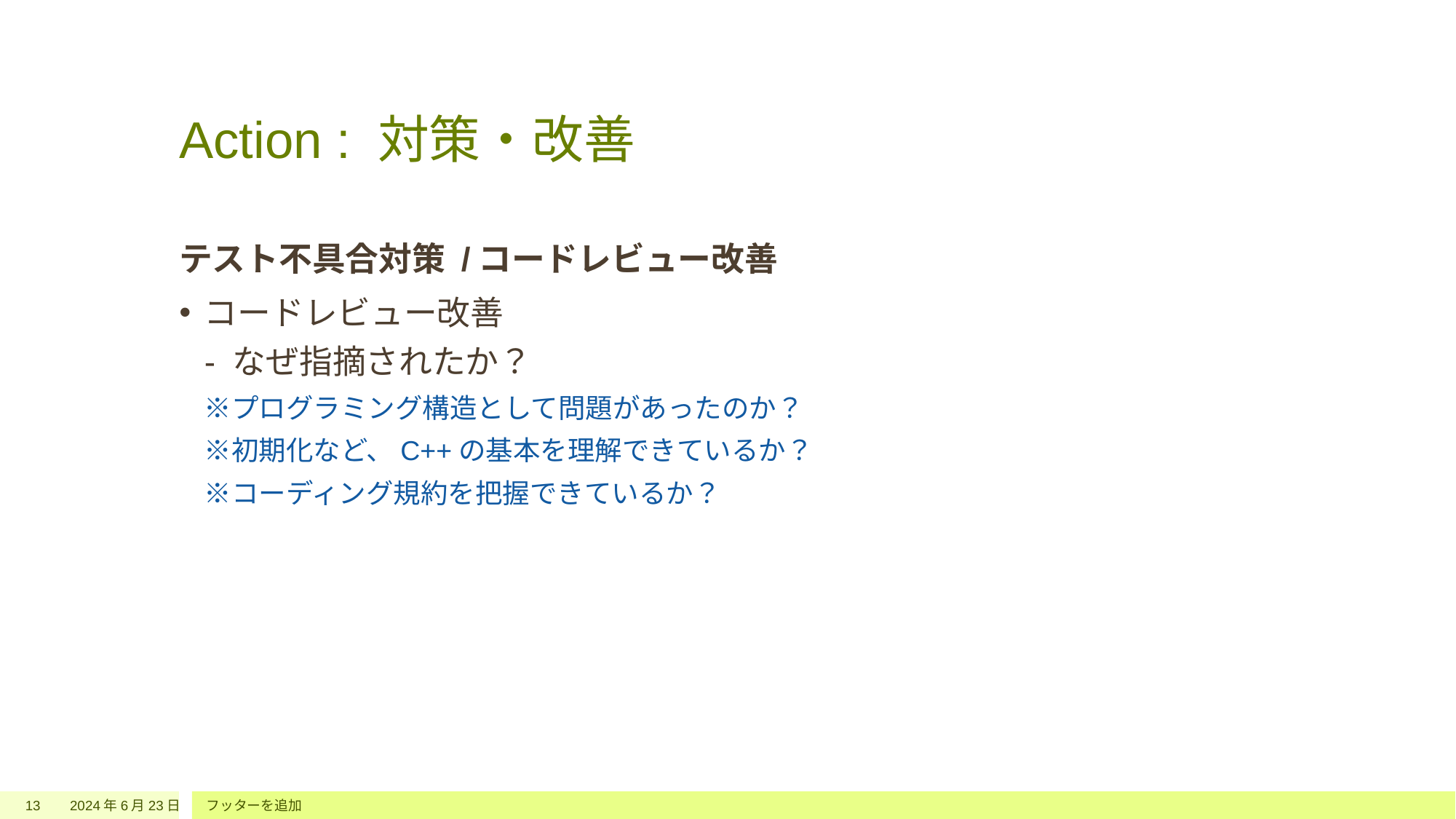

# Action : 対策・改善
テスト不具合対策 /コードレビュー改善
コードレビュー改善
- なぜ指摘されたか？
※プログラミング構造として問題があったのか？
※初期化など、C++の基本を理解できているか？
※コーディング規約を把握できているか？

13
2024年6月23日
フッターを追加